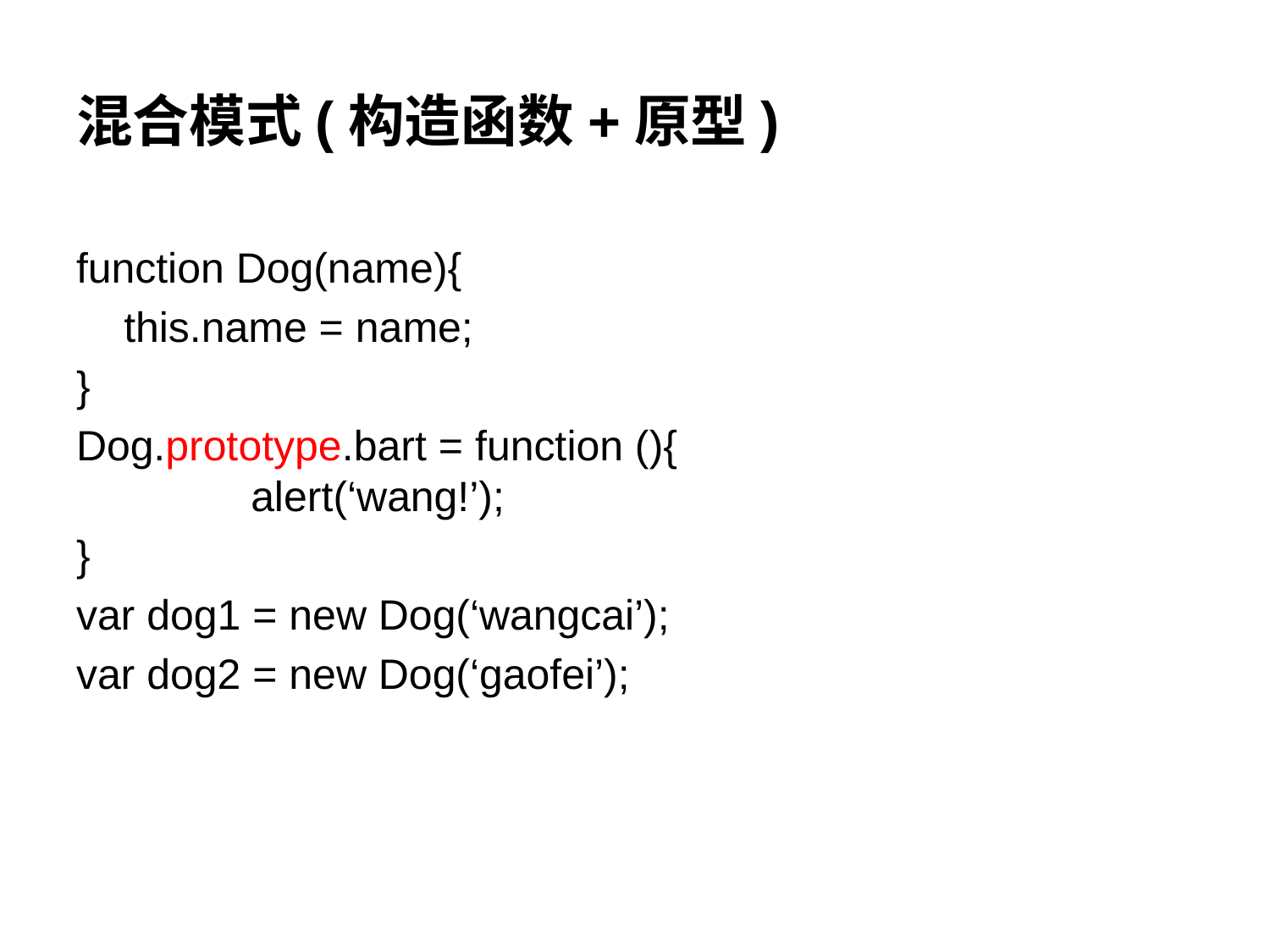

混合模式(构造函数+原型)

function Dog(name){
	this.name = name;
}
Dog.prototype.bart = function (){
	alert(‘wang!’);
}
var dog1 = new Dog(‘wangcai’);
var dog2 = new Dog(‘gaofei’);